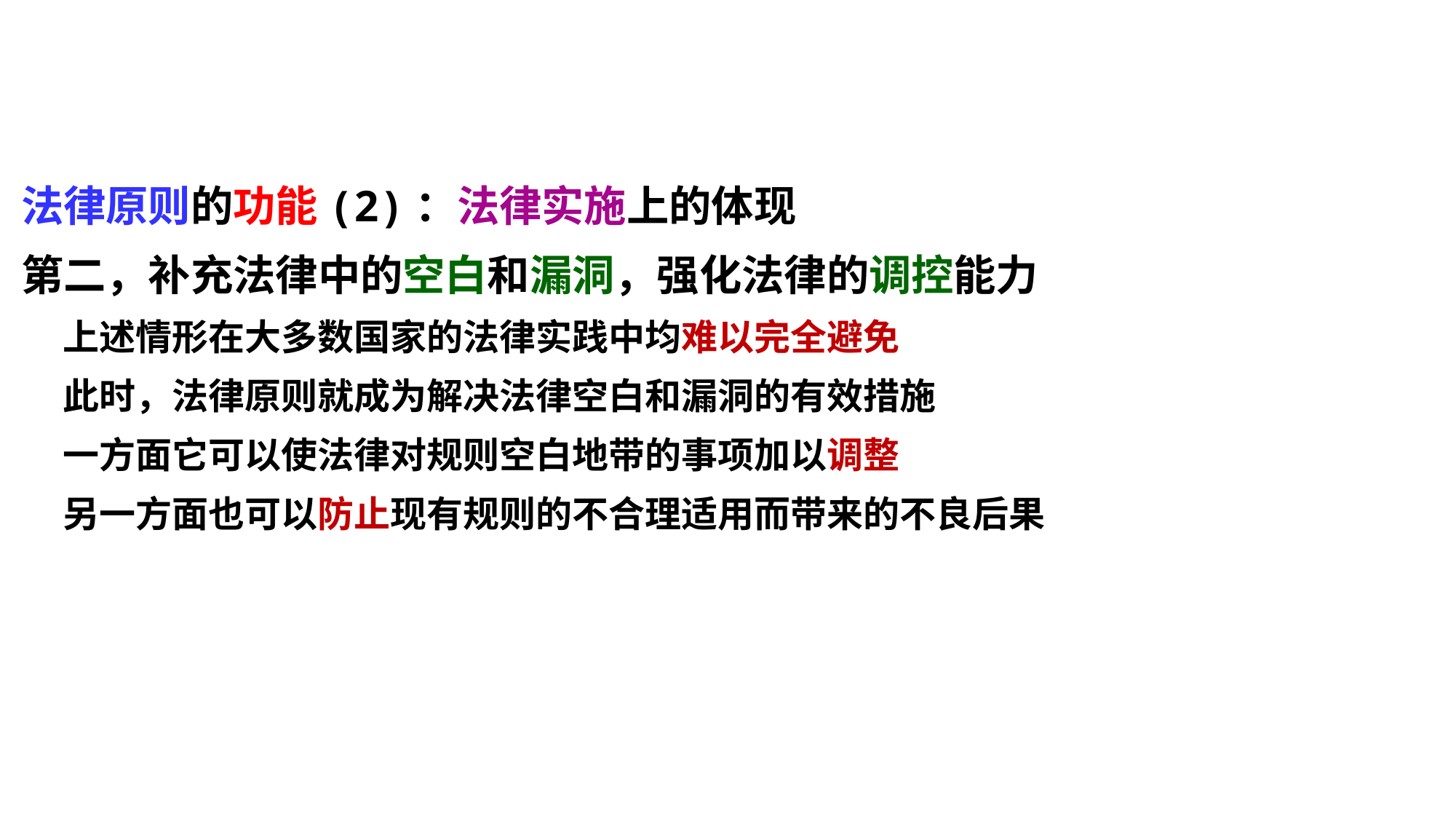

法律原则的功能(2)：法律实施上的体现
第二，补充法律中的空白和漏洞，强化法律的调控能力
    上述情形在大多数国家的法律实践中均难以完全避免
    此时，法律原则就成为解决法律空白和漏洞的有效措施
    一方面它可以使法律对规则空白地带的事项加以调整
    另一方面也可以防止现有规则的不合理适用而带来的不良后果